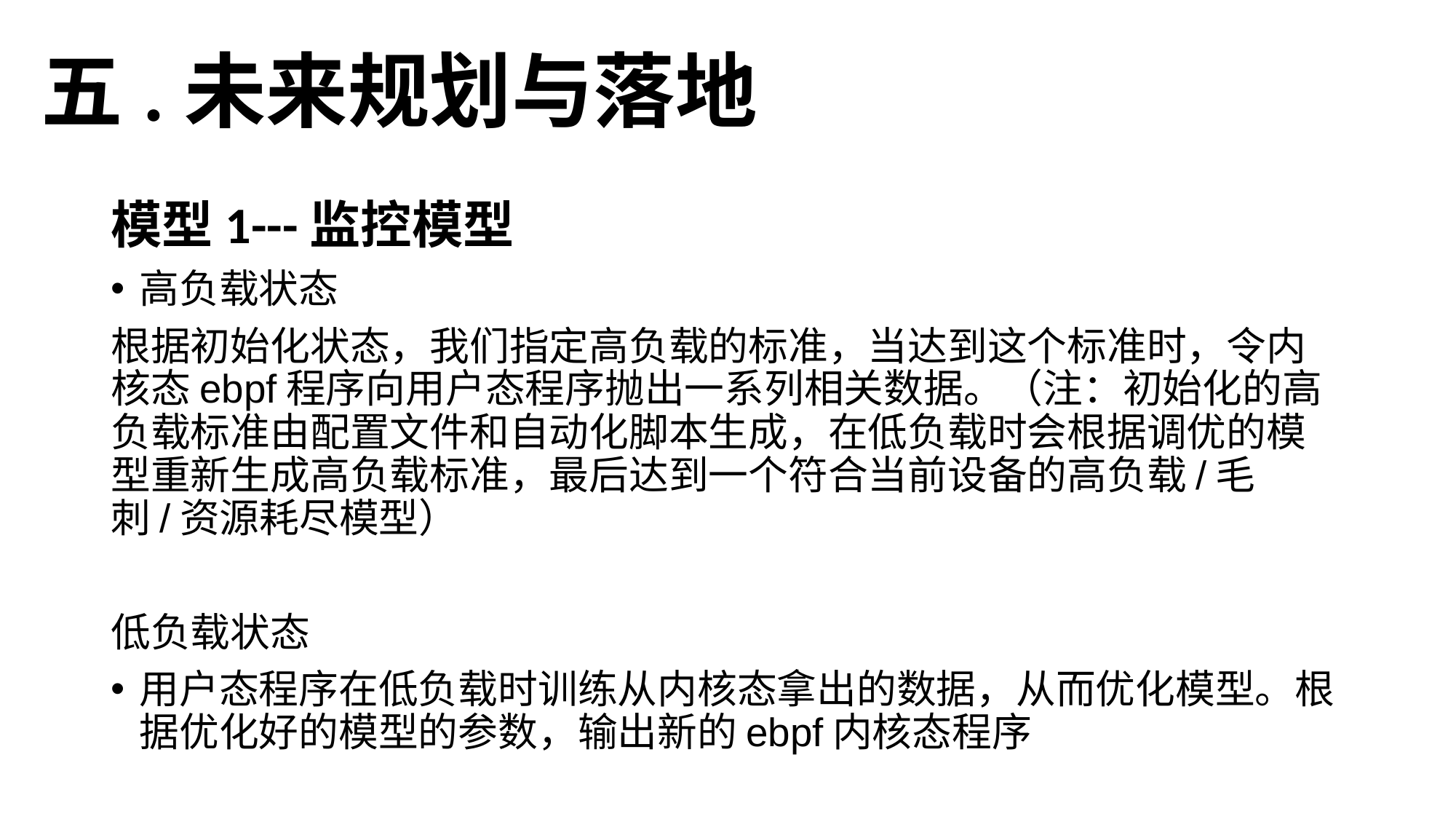

# 五.未来规划与落地
模型1---监控模型
高负载状态
根据初始化状态，我们指定高负载的标准，当达到这个标准时，令内核态ebpf程序向用户态程序抛出一系列相关数据。（注：初始化的高负载标准由配置文件和自动化脚本生成，在低负载时会根据调优的模型重新生成高负载标准，最后达到一个符合当前设备的高负载/毛刺/资源耗尽模型）

低负载状态
用户态程序在低负载时训练从内核态拿出的数据，从而优化模型。根据优化好的模型的参数，输出新的ebpf内核态程序